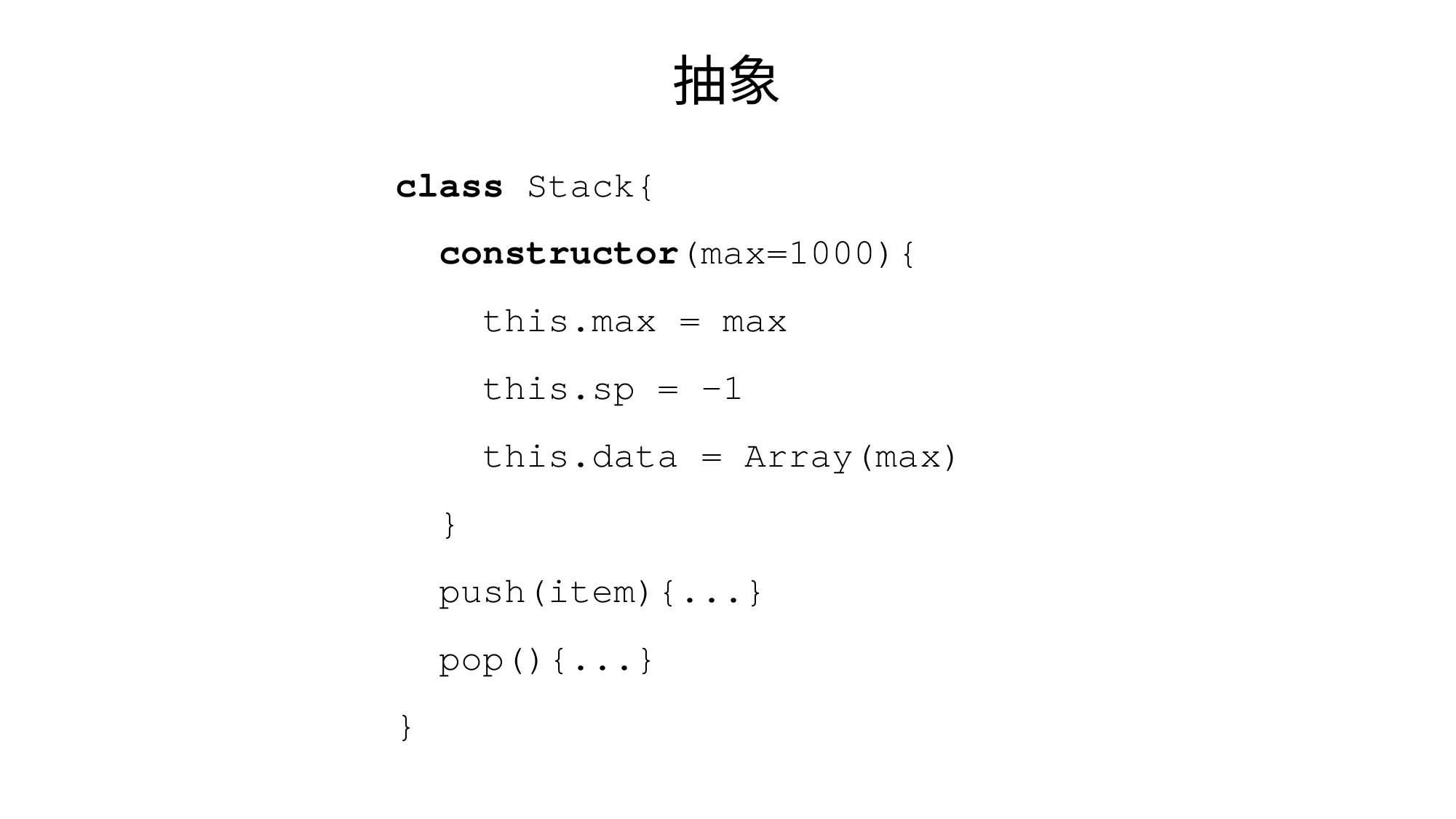

# 抽象
class Stack{
  constructor(max=1000){
    this.max = max
    this.sp = -1
    this.data = Array(max)
  }
  push(item){...}
  pop(){...}
}